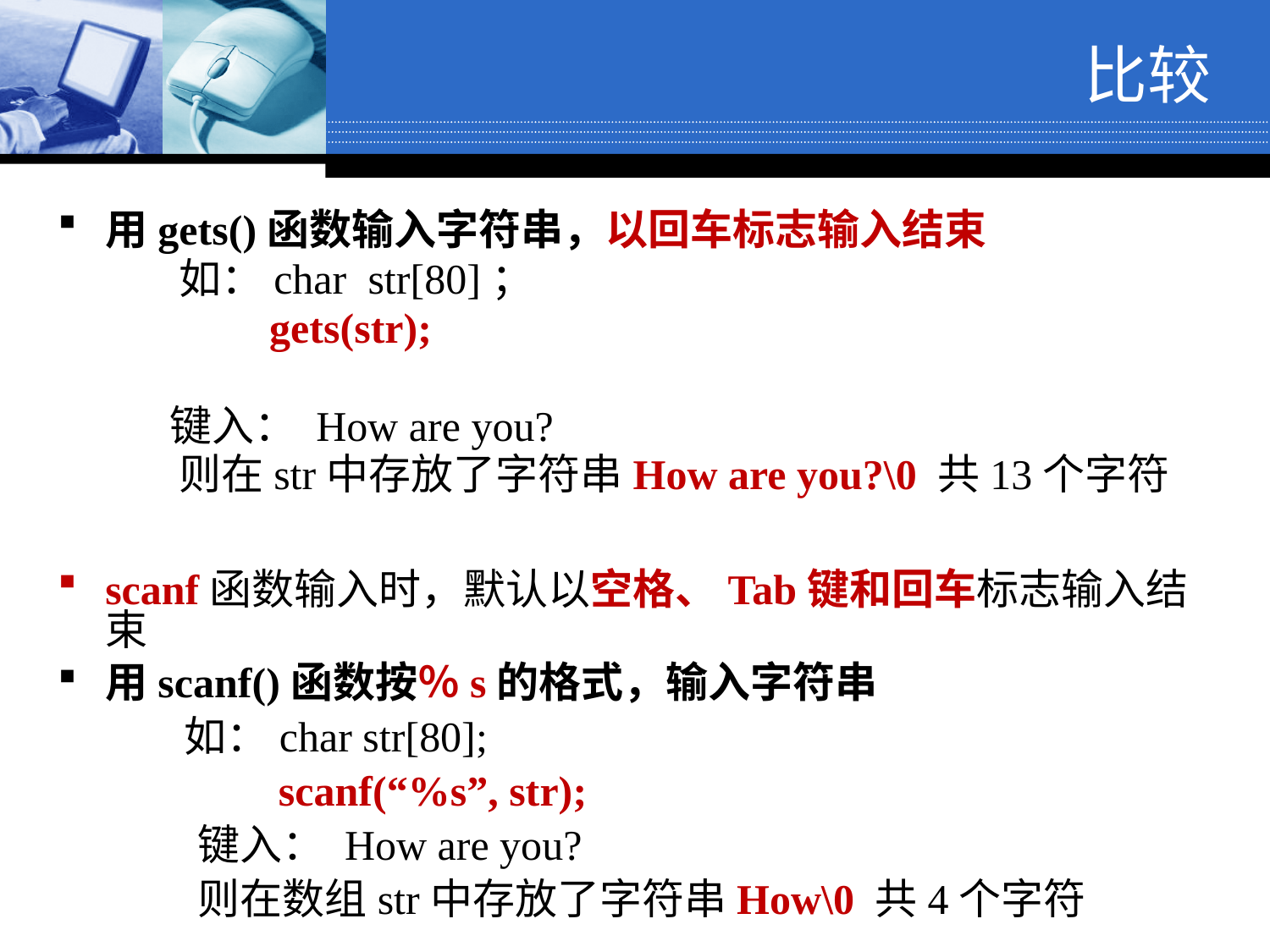

比较
用gets()函数输入字符串，以回车标志输入结束
     如：char  str[80]；
              gets(str);

    键入： How are you?
     则在str中存放了字符串How are you?\0 共13个字符

scanf函数输入时，默认以空格、Tab键和回车标志输入结束
用scanf()函数按％s的格式，输入字符串
       如：char str[80];
　           scanf(“%s”, str);
       键入： How are you?
       则在数组str中存放了字符串How\0 共4个字符